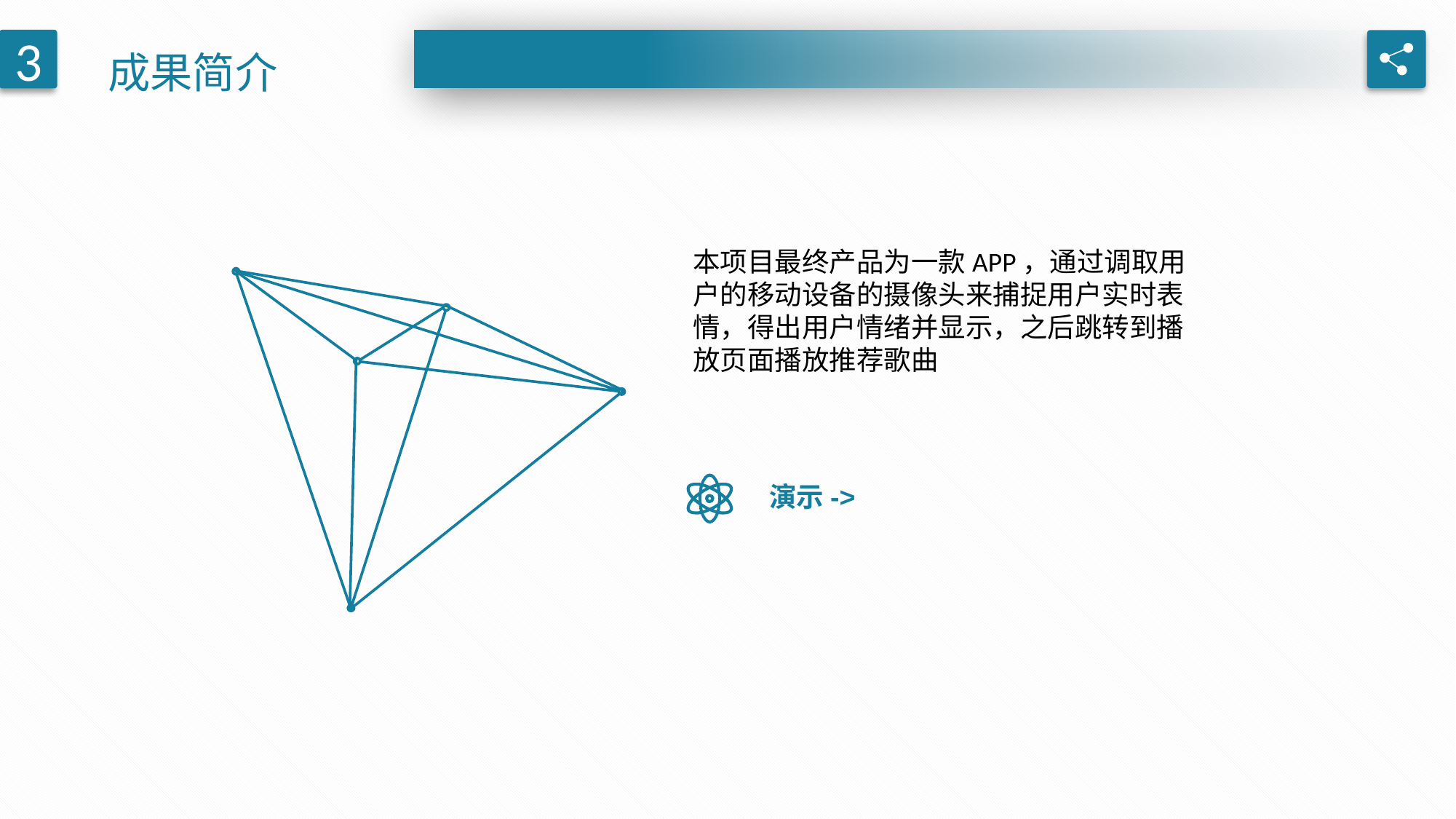

成果简介
3

本项目最终产品为一款APP，通过调取用户的移动设备的摄像头来捕捉用户实时表情，得出用户情绪并显示，之后跳转到播放页面播放推荐歌曲

演示->